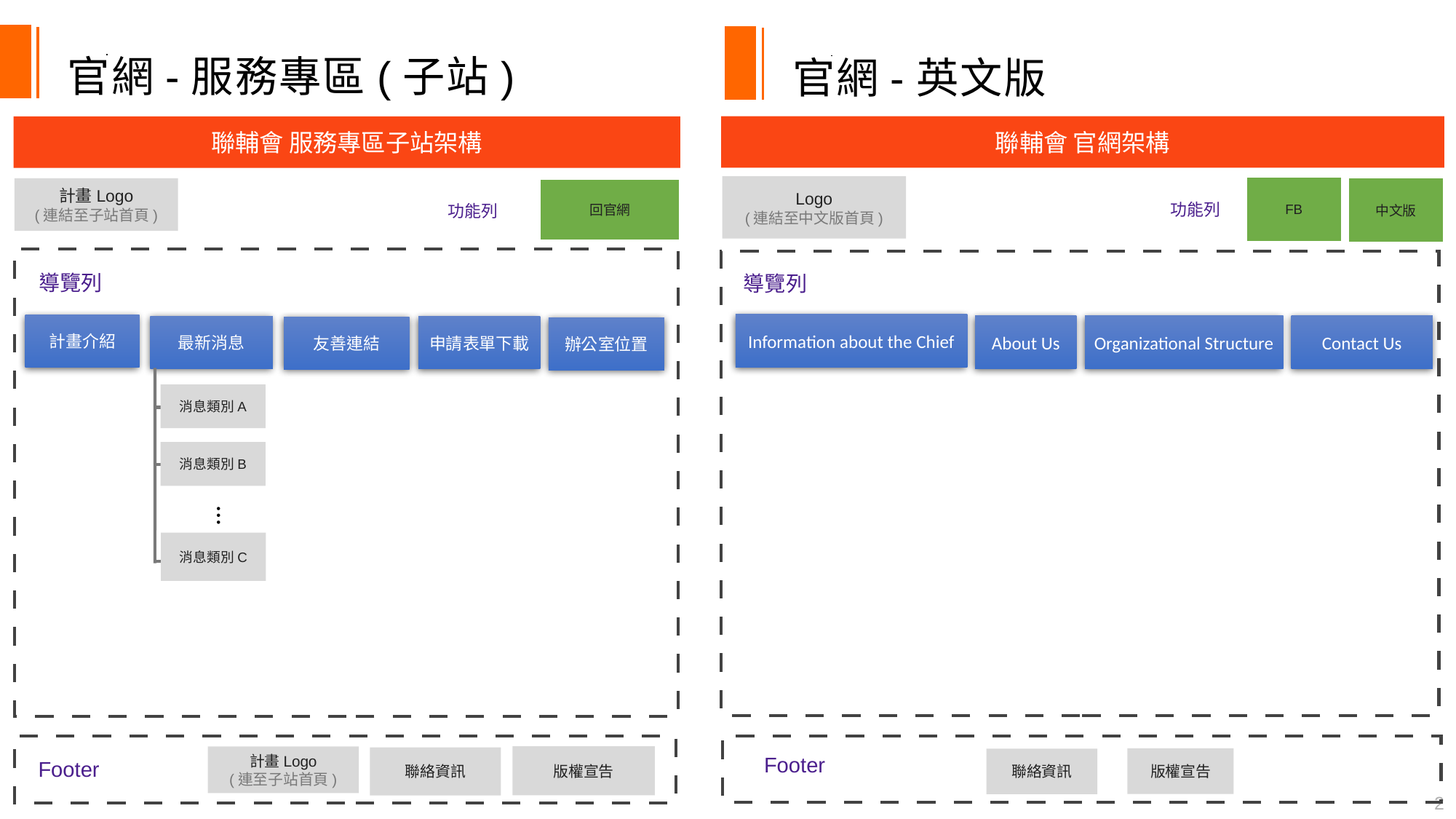

官網-服務專區(子站)
官網-英文版

聯輔會 官網架構
聯輔會 服務專區子站架構
Logo
(連結至中文版首頁)
FB
中文版
計畫Logo
(連結至子站首頁)
回官網
功能列
功能列

導覽列
導覽列
Information about the Chief
Organizational Structure
About Us
Contact Us
計畫介紹
最新消息

消息類別A

消息類別B

…
消息類別C

申請表單下載
友善連結
辦公室位置

G
版權宣告
計畫Logo
(連至子站首頁)
聯絡資訊
Footer
版權宣告
聯絡資訊
Footer
2